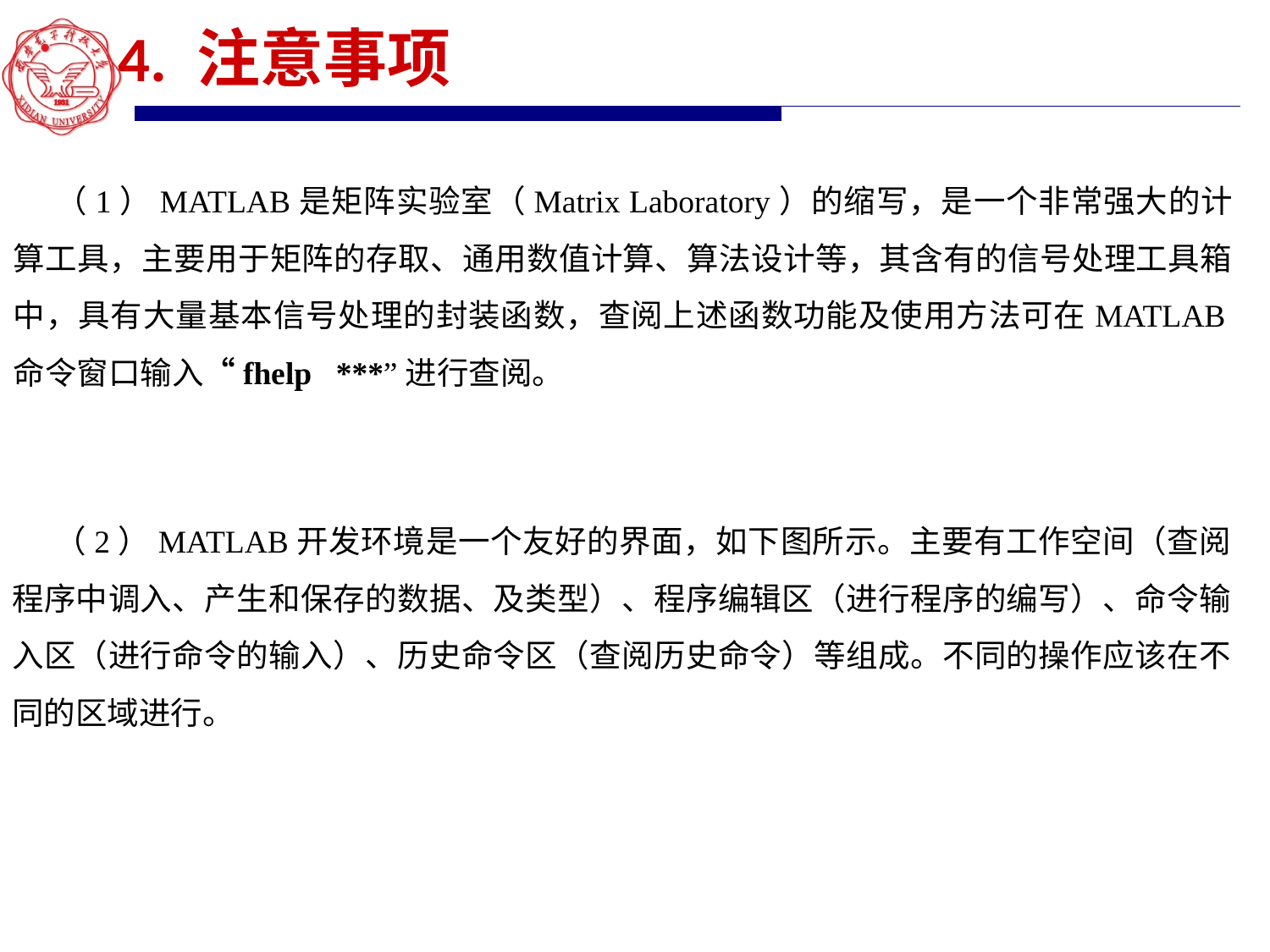

4. 注意事项
（1）MATLAB是矩阵实验室（Matrix Laboratory）的缩写，是一个非常强大的计算工具，主要用于矩阵的存取、通用数值计算、算法设计等，其含有的信号处理工具箱中，具有大量基本信号处理的封装函数，查阅上述函数功能及使用方法可在MATLAB命令窗口输入“fhelp   ***”进行查阅。
（2）MATLAB开发环境是一个友好的界面，如下图所示。主要有工作空间（查阅程序中调入、产生和保存的数据、及类型）、程序编辑区（进行程序的编写）、命令输入区（进行命令的输入）、历史命令区（查阅历史命令）等组成。不同的操作应该在不同的区域进行。